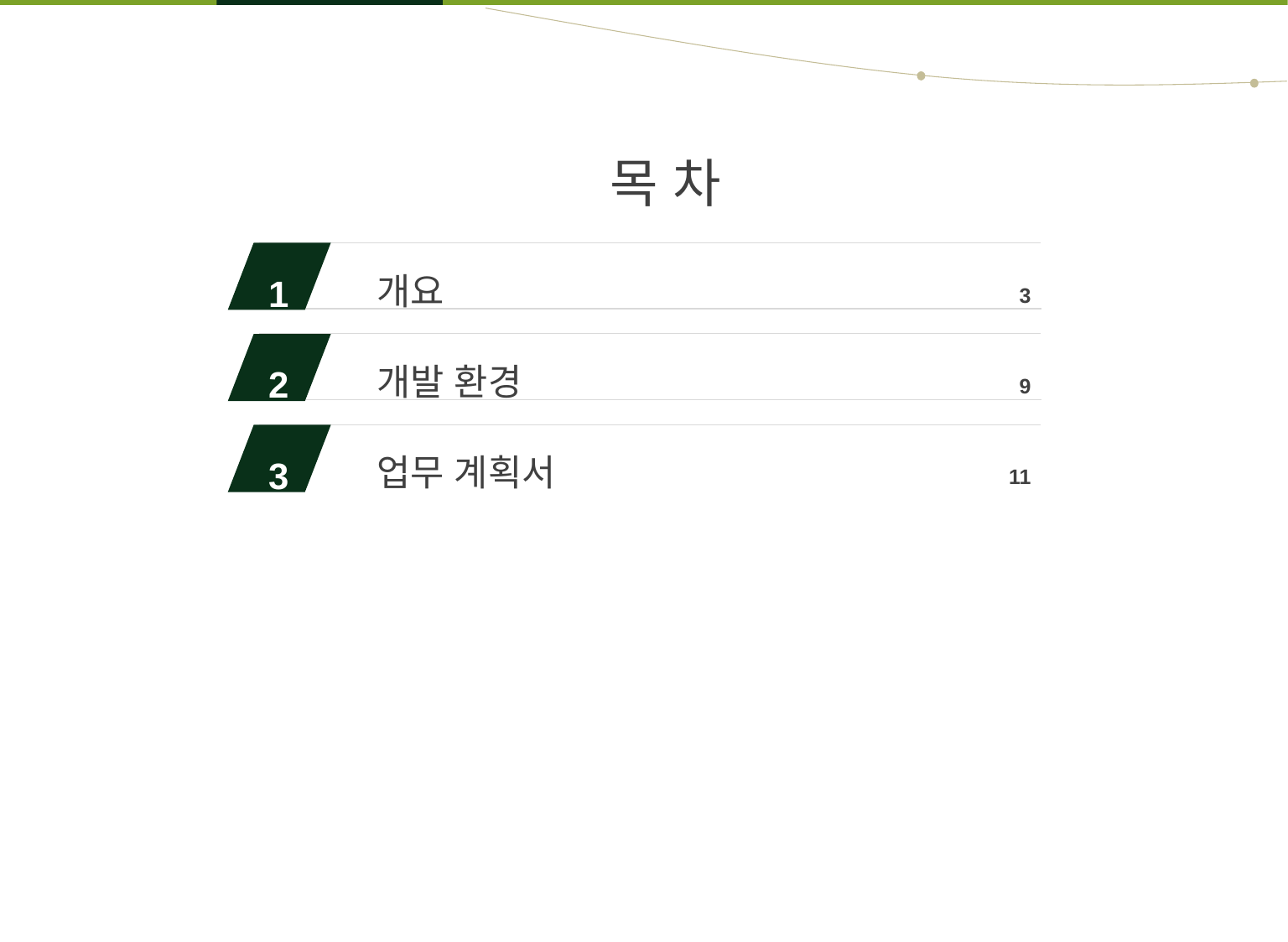

3
9
11
개요
개발 환경
업무 계획서
1
2
3